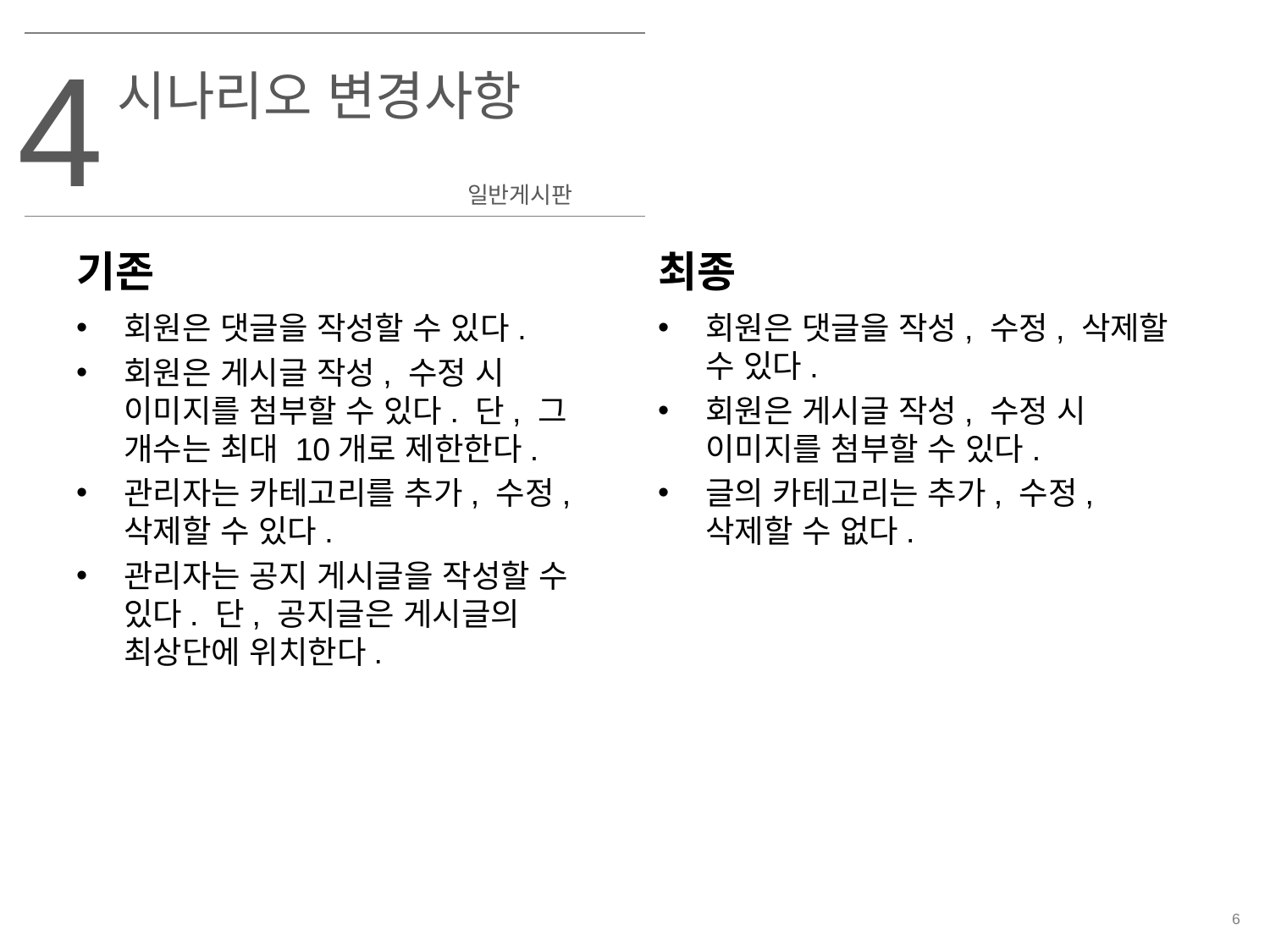

4
시나리오 변경사항
일반게시판
기존
최종
회원은 댓글을 작성할 수 있다.
회원은 게시글 작성, 수정 시 이미지를 첨부할 수 있다. 단, 그 개수는 최대 10개로 제한한다.
관리자는 카테고리를 추가, 수정, 삭제할 수 있다.
관리자는 공지 게시글을 작성할 수 있다. 단, 공지글은 게시글의 최상단에 위치한다.
회원은 댓글을 작성, 수정, 삭제할 수 있다.
회원은 게시글 작성, 수정 시 이미지를 첨부할 수 있다.
글의 카테고리는 추가, 수정, 삭제할 수 없다.